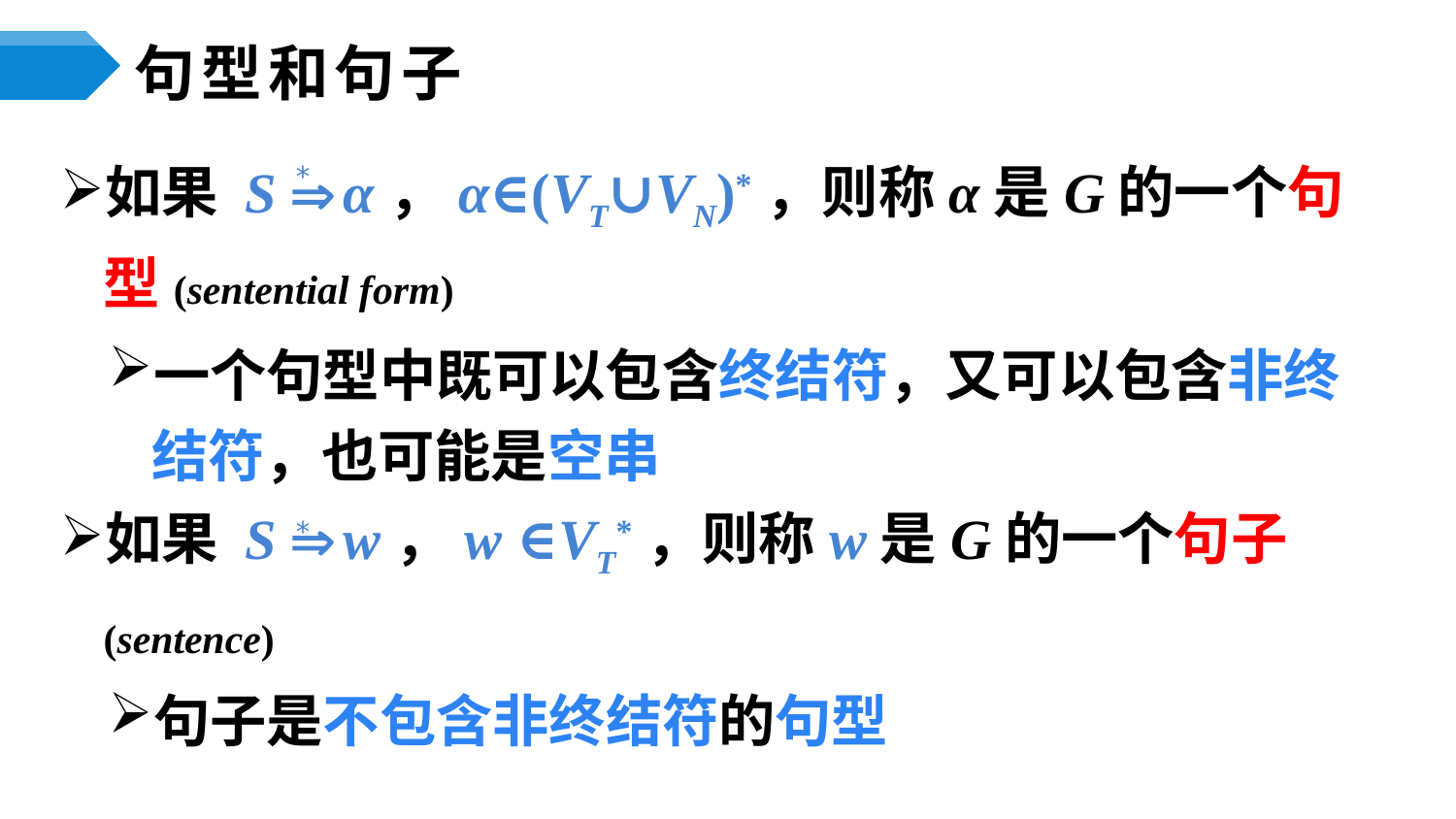

# 句型和句子
如果 S ⇒ α，α∈(VT∪VN)*，则称α是G的一个句型(sentential form)
一个句型中既可以包含终结符，又可以包含非终结符，也可能是空串
如果 S ⇒ w，w ∈VT*，则称w是G的一个句子(sentence)
句子是不包含非终结符的句型

*
*